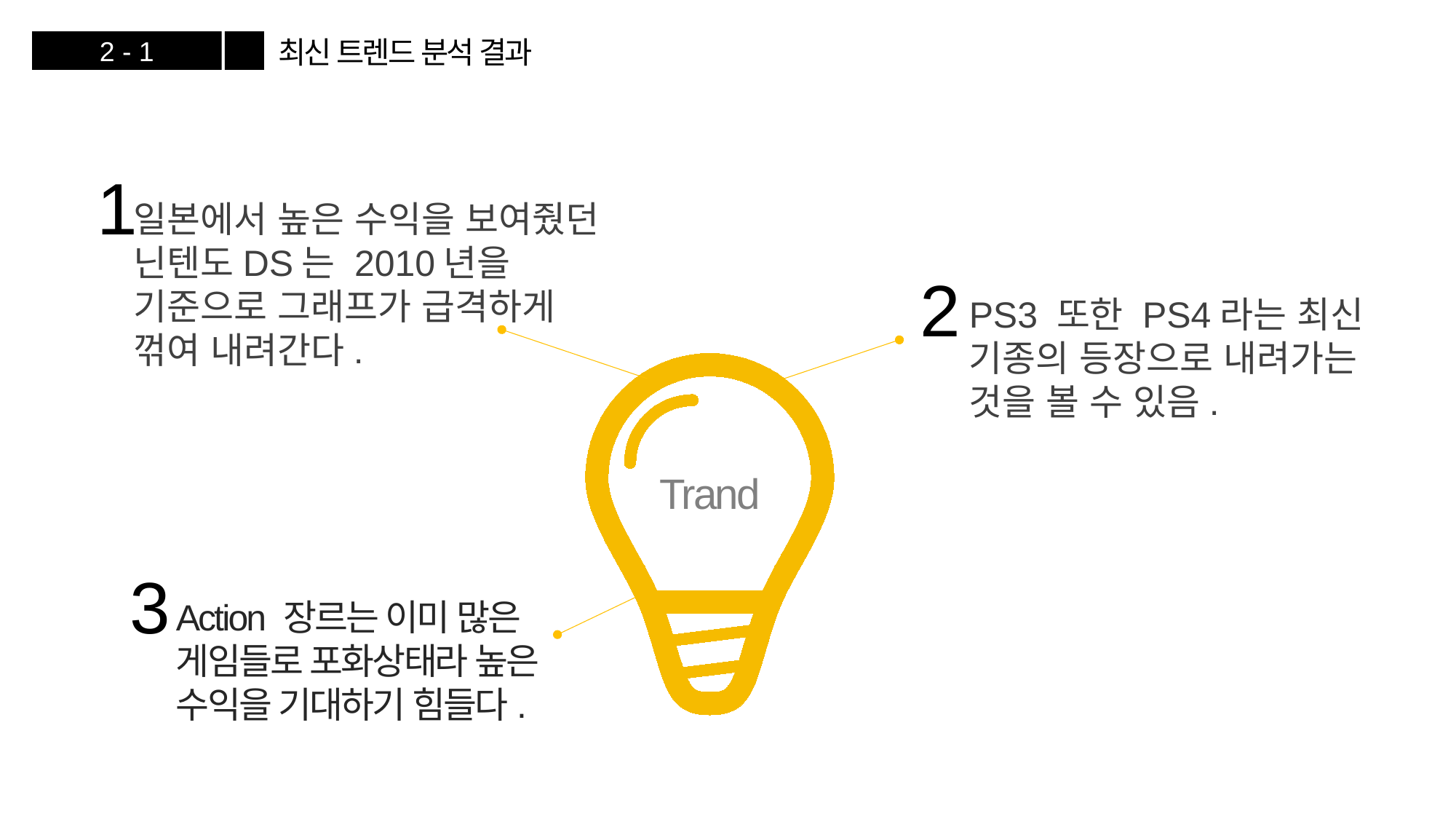

최신 트렌드 분석 결과
2 - 1

1
일본에서 높은 수익을 보여줬던 닌텐도DS는 2010년을 기준으로 그래프가 급격하게 꺾여 내려간다.
2
PS3 또한 PS4라는 최신 기종의 등장으로 내려가는 것을 볼 수 있음.

Trand
3
Action 장르는 이미 많은 게임들로 포화상태라 높은 수익을 기대하기 힘들다.